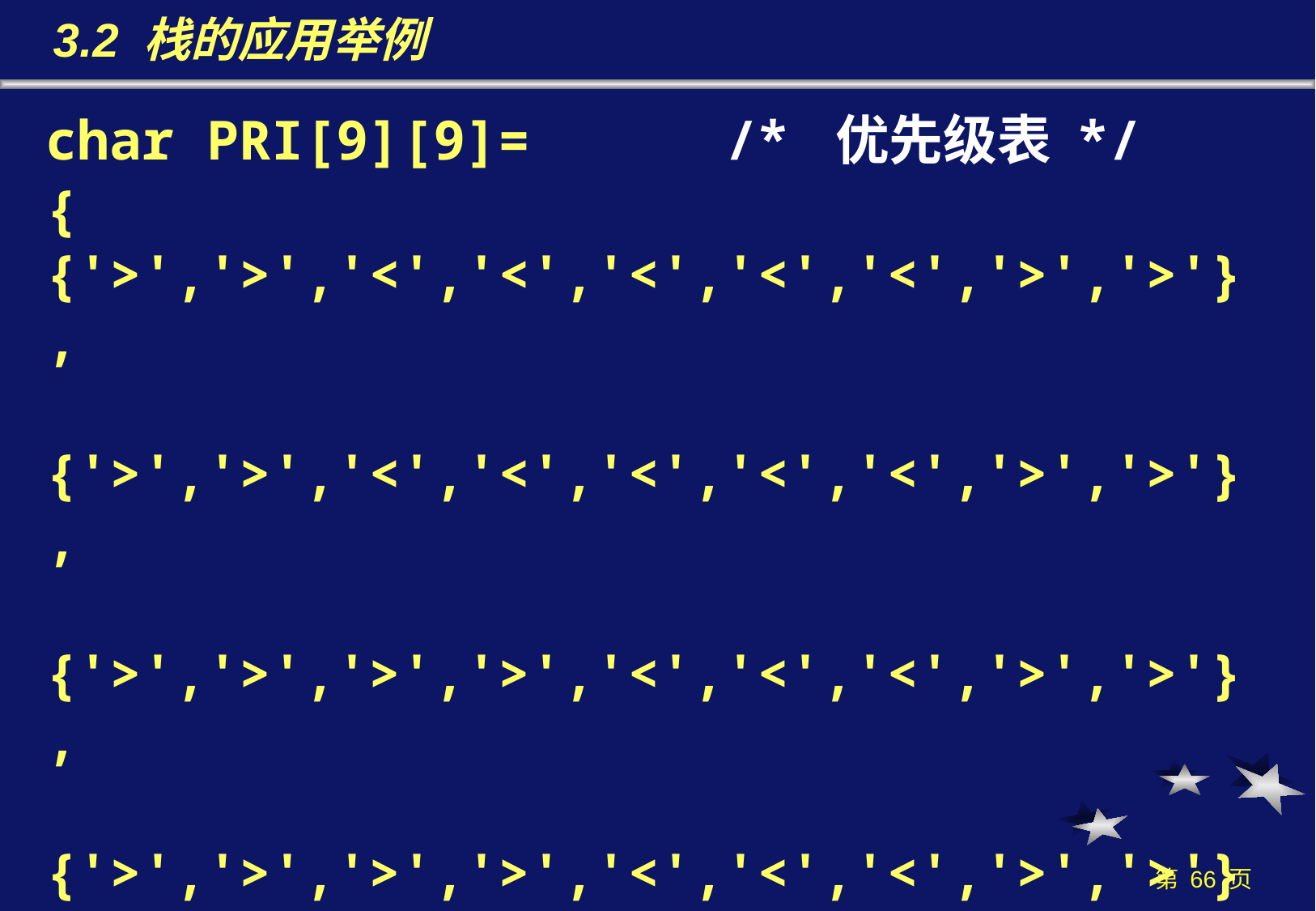

# 3.2 栈的应用举例
char PRI[9][9]=      /* 优先级表 */
{ 	{'>','>','<','<','<','<','<','>','>'},
	{'>','>','<','<','<','<','<','>','>'},
	{'>','>','>','>','<','<','<','>','>'},
	{'>','>','>','>','<','<','<','>','>'},
	{'>','>','>','>','>','<','<','>','>'},
	{'>','>','>','>','>','<','<','>','>'},
	{'<','<','<','<','<','<','<','=',Nul},
	{'>','>','>','>','>','>',Nul,'>','>'},
	{'<','<','<','<','<','<','<',Nul,'='}
};